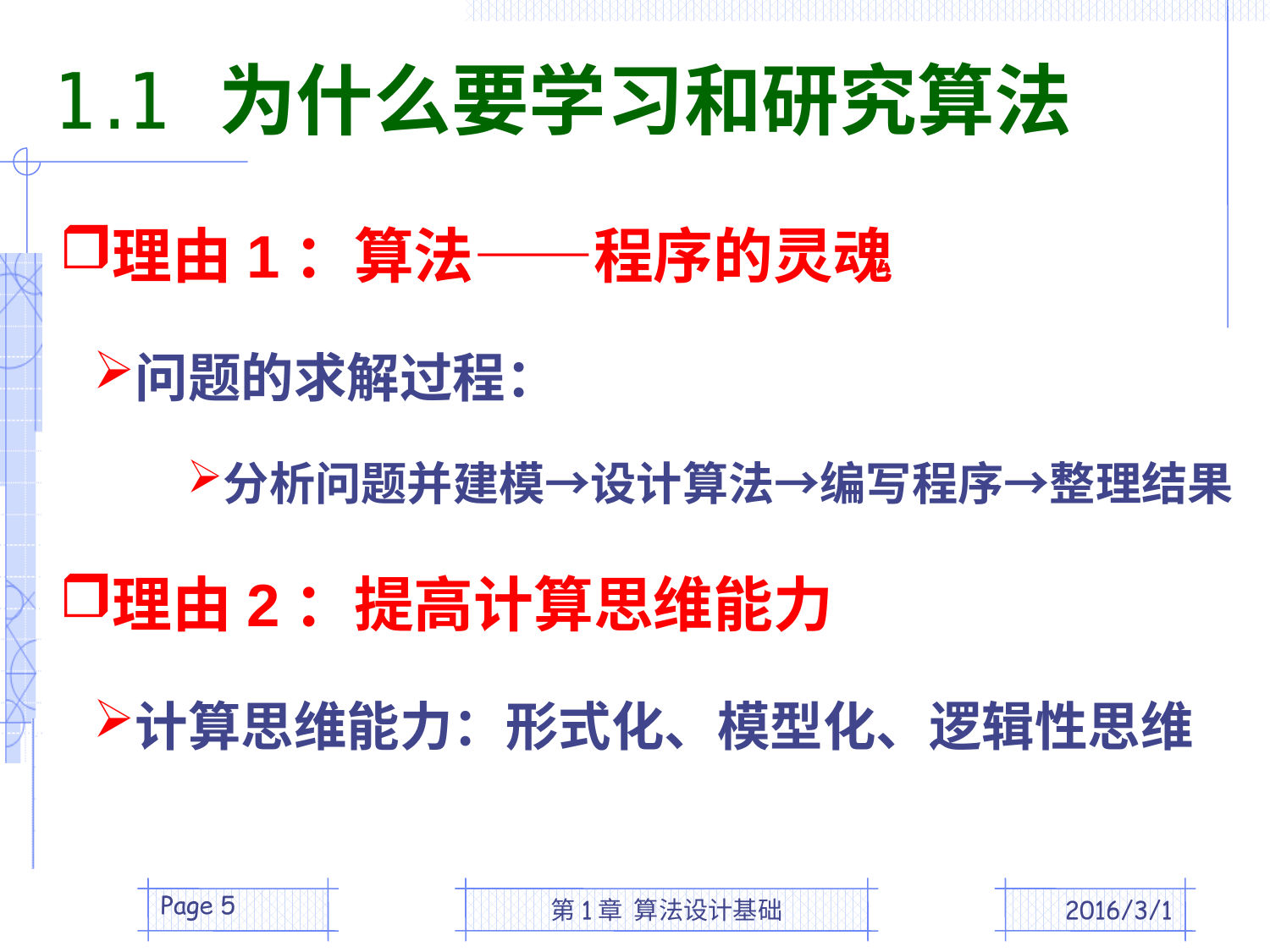

1.1 为什么要学习和研究算法
理由1：算法——程序的灵魂
问题的求解过程：
分析问题并建模→设计算法→编写程序→整理结果
理由2：提高计算思维能力
计算思维能力：形式化、模型化、逻辑性思维
Page 5
第1章  算法设计基础
2016/3/1